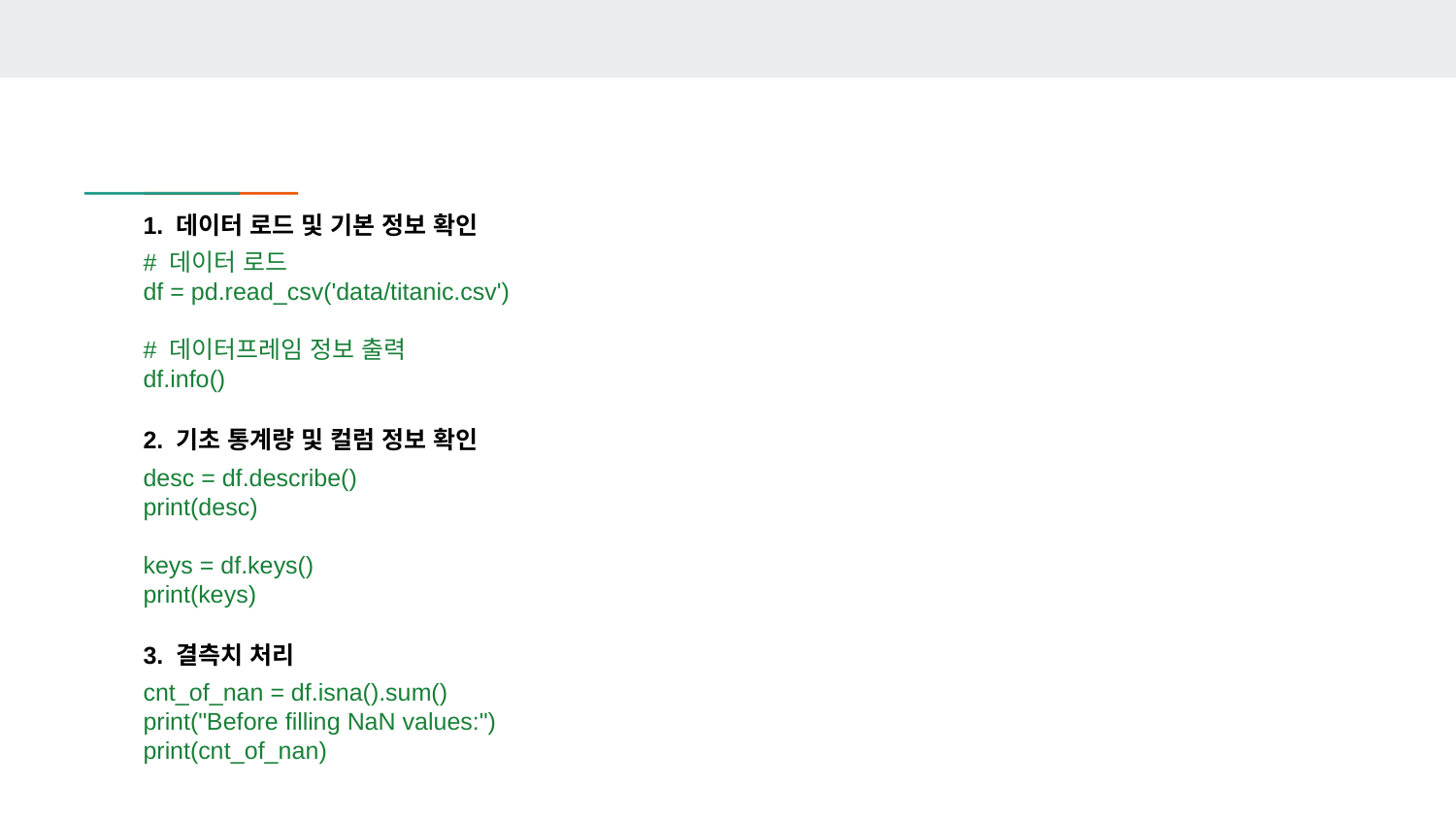

1. 데이터 로드 및 기본 정보 확인
# 데이터 로드
df = pd.read_csv('data/titanic.csv')

# 데이터프레임 정보 출력
df.info()
2. 기초 통계량 및 컬럼 정보 확인
desc = df.describe()
print(desc)

keys = df.keys()
print(keys)
3. 결측치 처리
cnt_of_nan = df.isna().sum()
print("Before filling NaN values:")
print(cnt_of_nan)